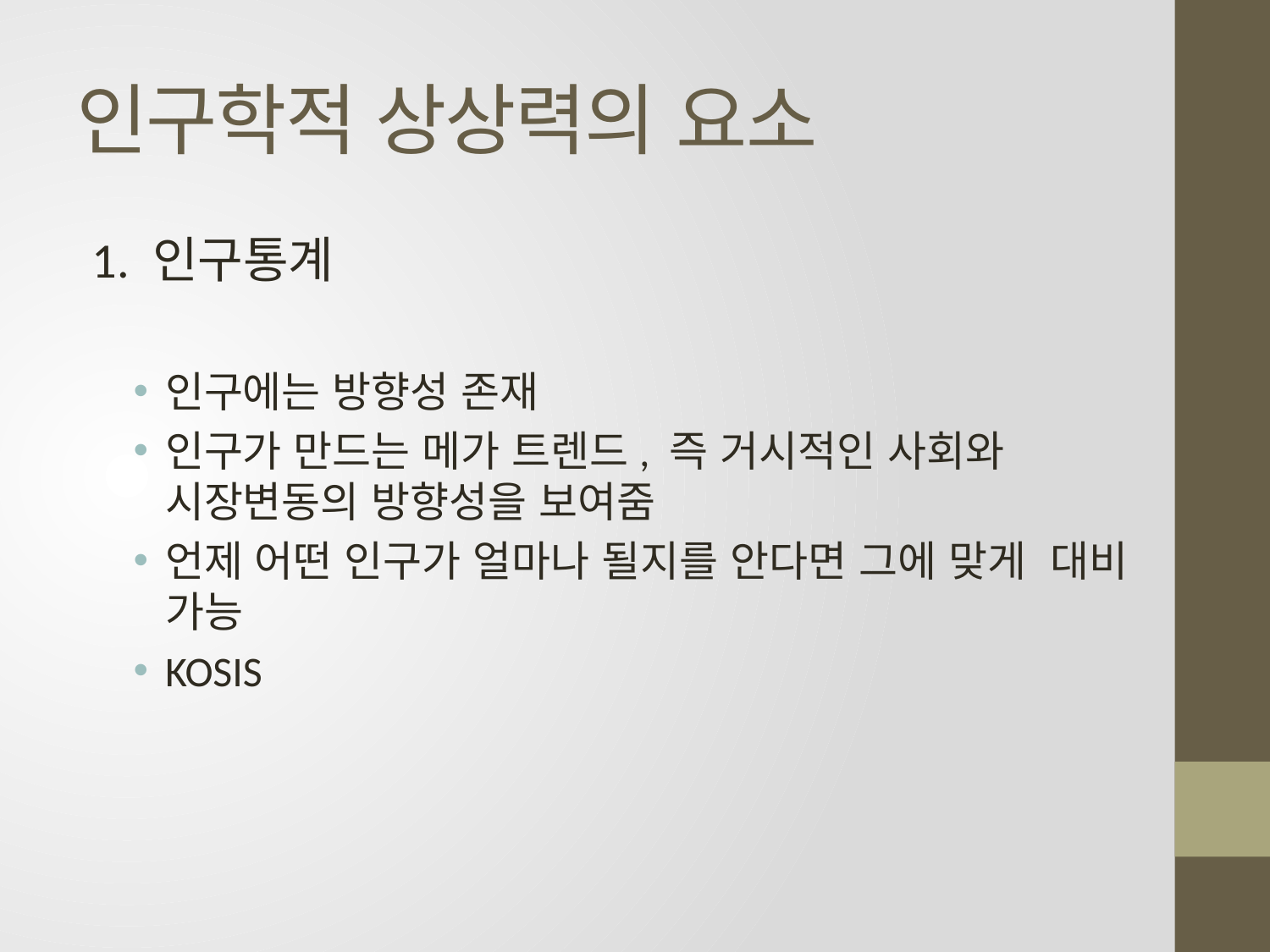

# 인구학적 상상력의 요소
1. 인구통계

인구에는 방향성 존재
인구가 만드는 메가 트렌드, 즉 거시적인 사회와 시장변동의 방향성을 보여줌
언제 어떤 인구가 얼마나 될지를 안다면 그에 맞게  대비 가능
KOSIS